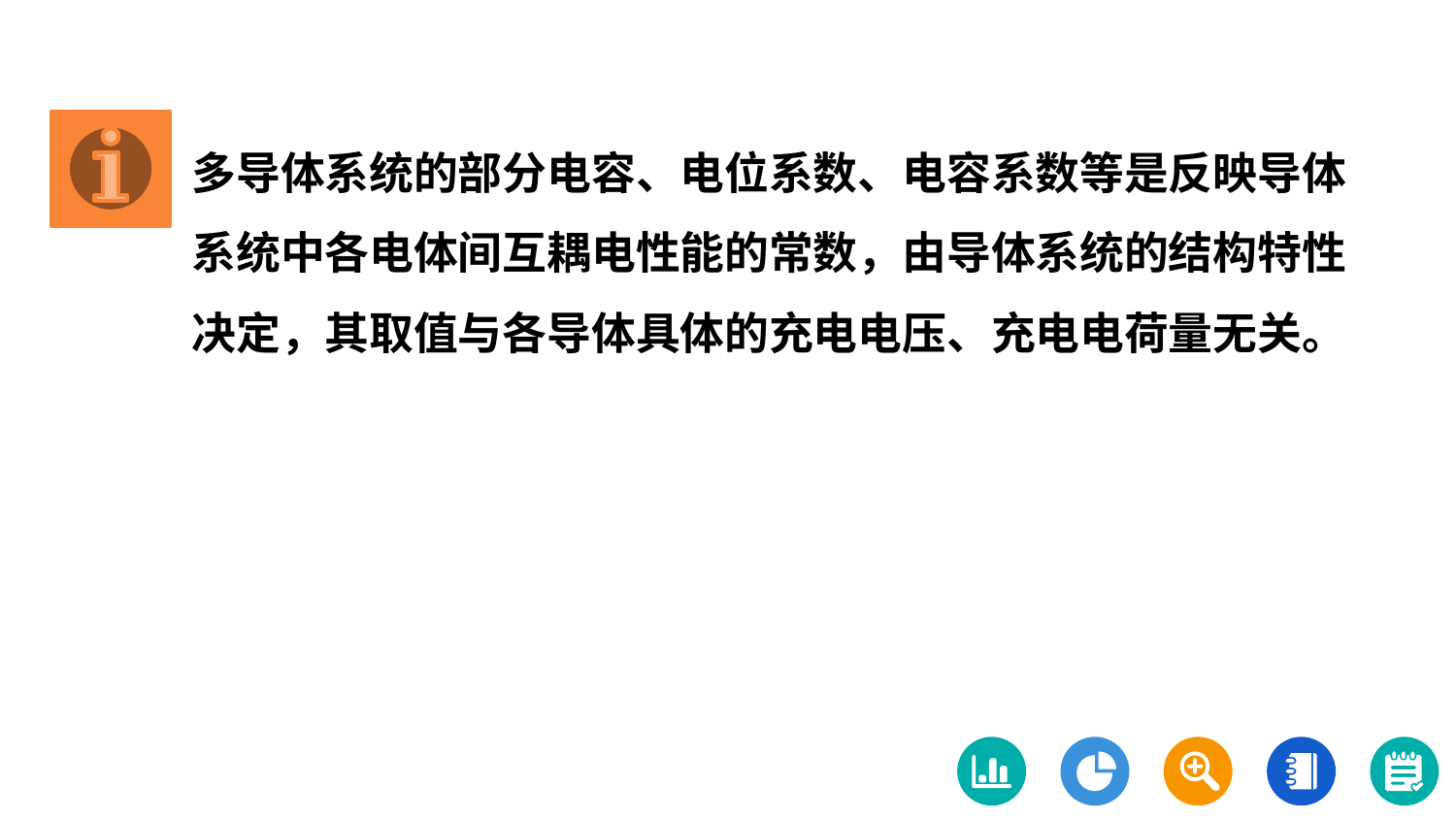

多导体系统的部分电容、电位系数、电容系数等是反映导体系统中各电体间互耦电性能的常数，由导体系统的结构特性决定，其取值与各导体具体的充电电压、充电电荷量无关。